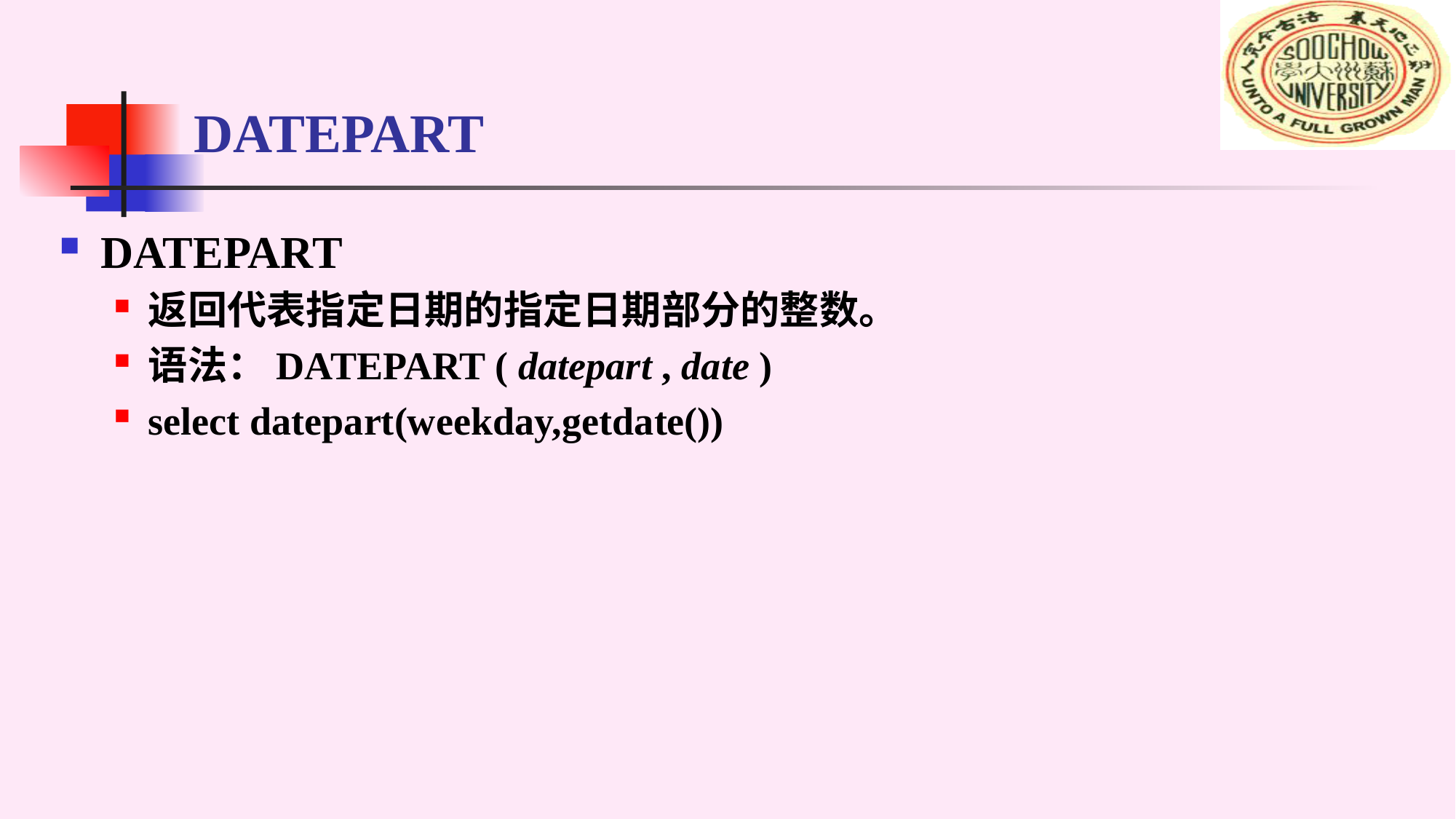

# DATEPART
DATEPART
返回代表指定日期的指定日期部分的整数。
语法：DATEPART ( datepart , date )
select datepart(weekday,getdate())